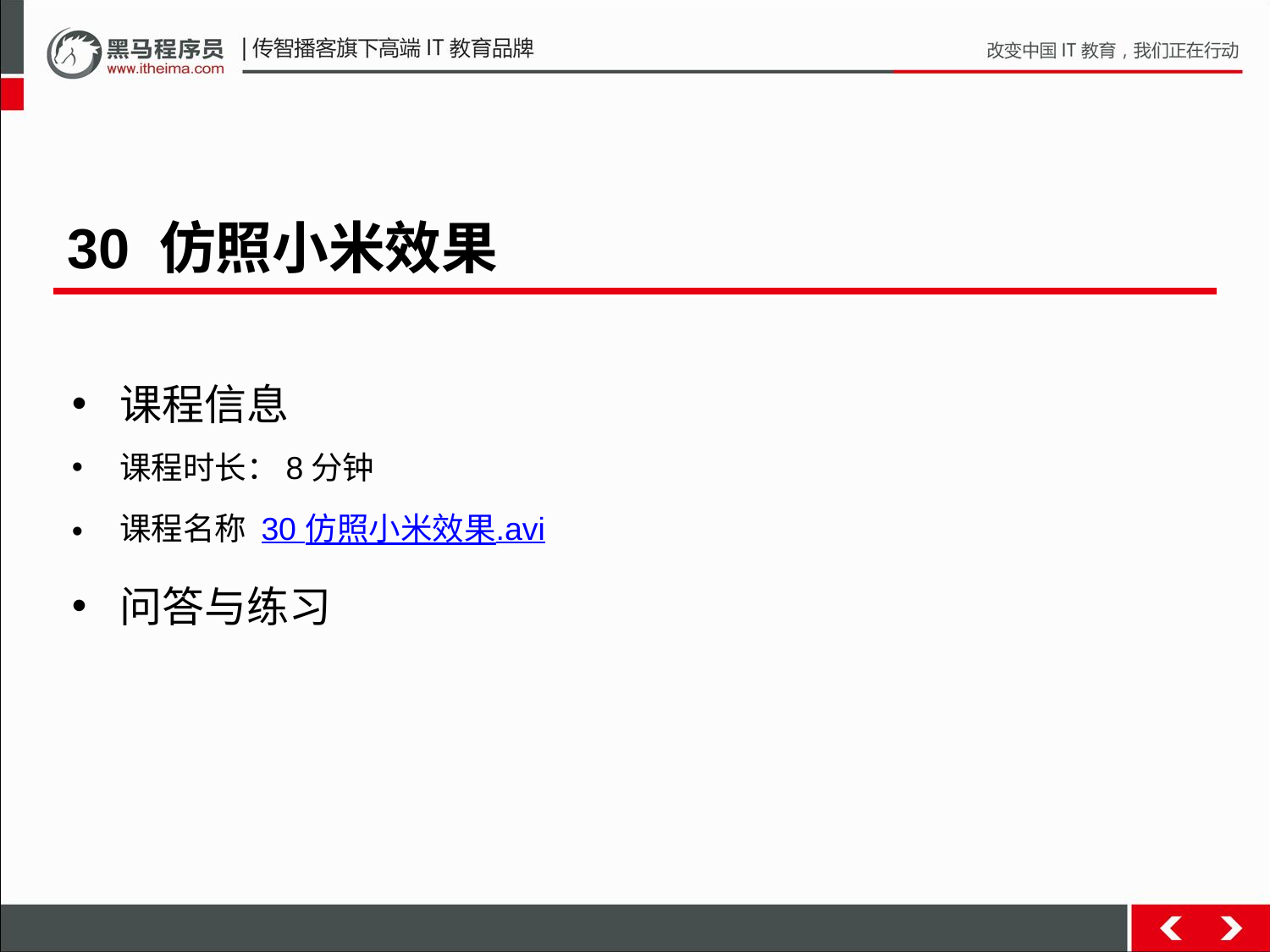

30 仿照小米效果
课程信息
课程时长：8分钟
课程名称 30 仿照小米效果.avi
问答与练习